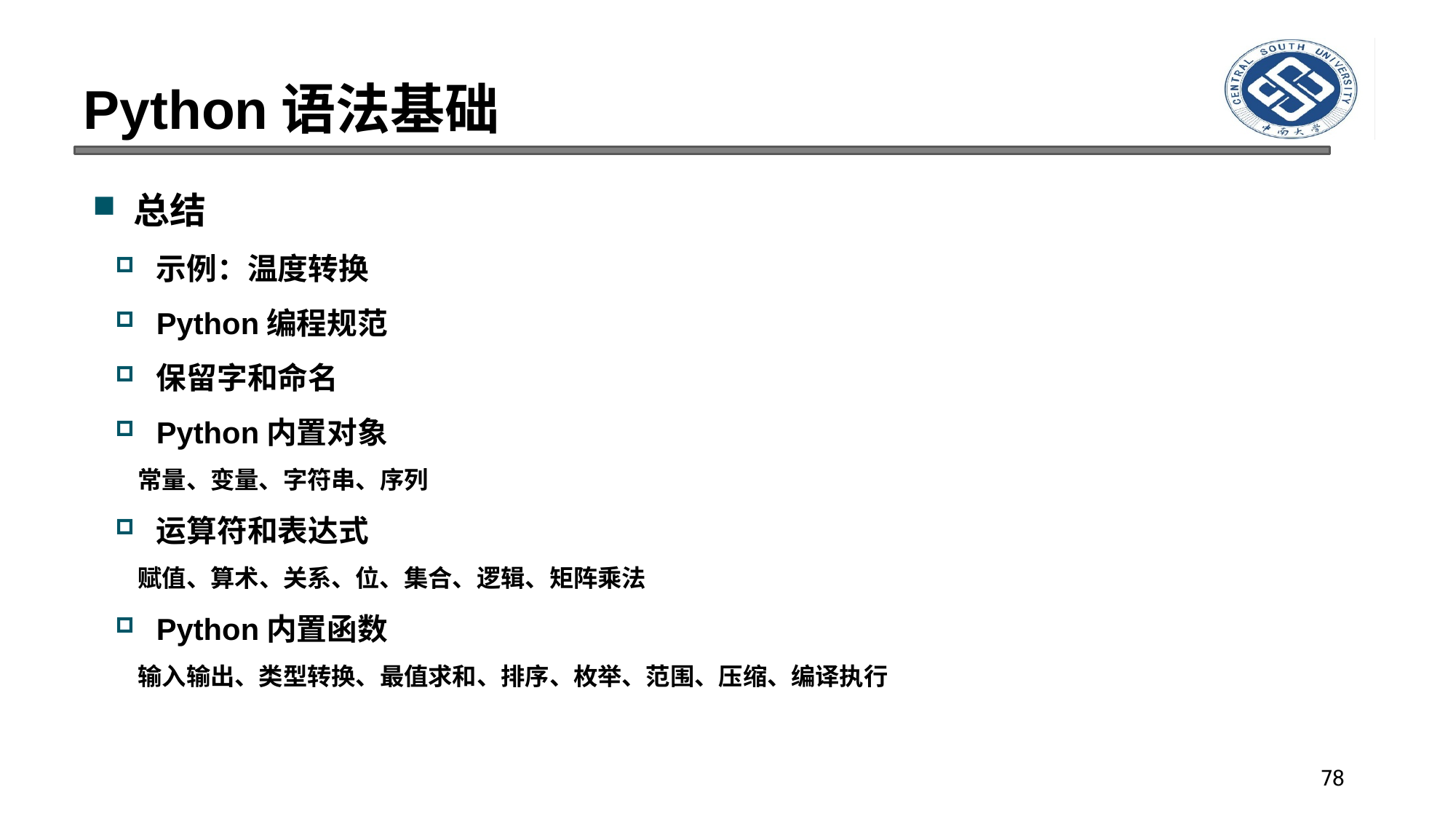

# Python语法基础
总结
示例：温度转换
Python编程规范
保留字和命名
Python内置对象
常量、变量、字符串、序列
运算符和表达式
赋值、算术、关系、位、集合、逻辑、矩阵乘法
Python内置函数
输入输出、类型转换、最值求和、排序、枚举、范围、压缩、编译执行
78